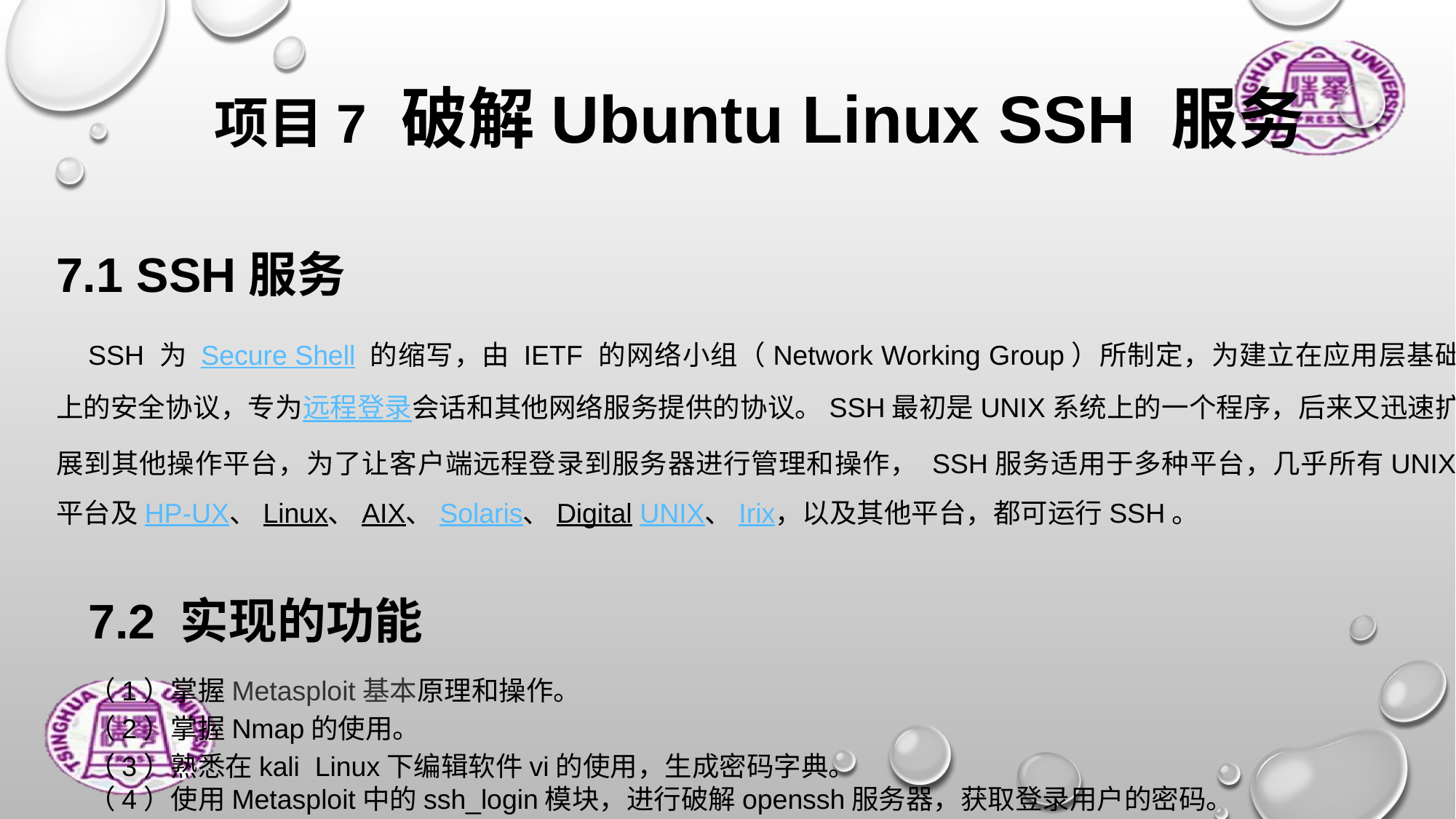

项目7 破解Ubuntu Linux SSH 服务
7.1 SSH服务
SSH 为 Secure Shell 的缩写，由 IETF 的网络小组（Network Working Group）所制定，为建立在应用层基础上的安全协议，专为远程登录会话和其他网络服务提供的协议。SSH最初是UNIX系统上的一个程序，后来又迅速扩展到其他操作平台，为了让客户端远程登录到服务器进行管理和操作， SSH服务适用于多种平台，几乎所有UNIX平台及HP-UX、Linux、AIX、Solaris、Digital UNIX、Irix，以及其他平台，都可运行SSH。
7.2 实现的功能
（1）掌握Metasploit基本原理和操作。
（2）掌握Nmap的使用。
（3）熟悉在kali  Linux下编辑软件vi的使用，生成密码字典。
（4）使用Metasploit中的ssh_login模块，进行破解openssh服务器，获取登录用户的密码。